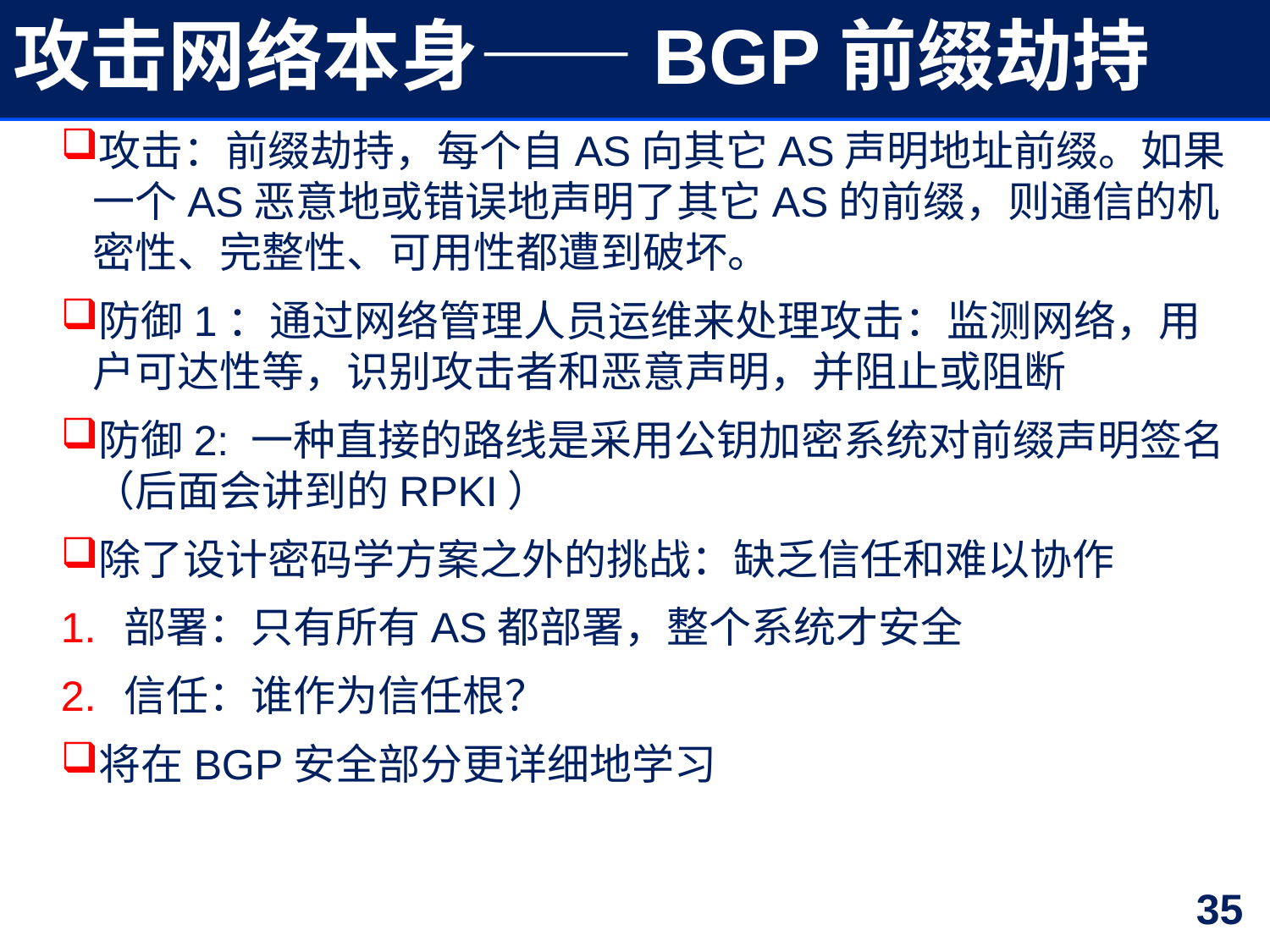

# 攻击网络本身——BGP前缀劫持
攻击：前缀劫持，每个自AS向其它AS声明地址前缀。如果一个AS恶意地或错误地声明了其它AS的前缀，则通信的机密性、完整性、可用性都遭到破坏。
防御1：通过网络管理人员运维来处理攻击：监测网络，用户可达性等，识别攻击者和恶意声明，并阻止或阻断
防御2: 一种直接的路线是采用公钥加密系统对前缀声明签名（后面会讲到的RPKI）
除了设计密码学方案之外的挑战：缺乏信任和难以协作
部署：只有所有AS都部署，整个系统才安全
信任：谁作为信任根？
将在BGP安全部分更详细地学习

35